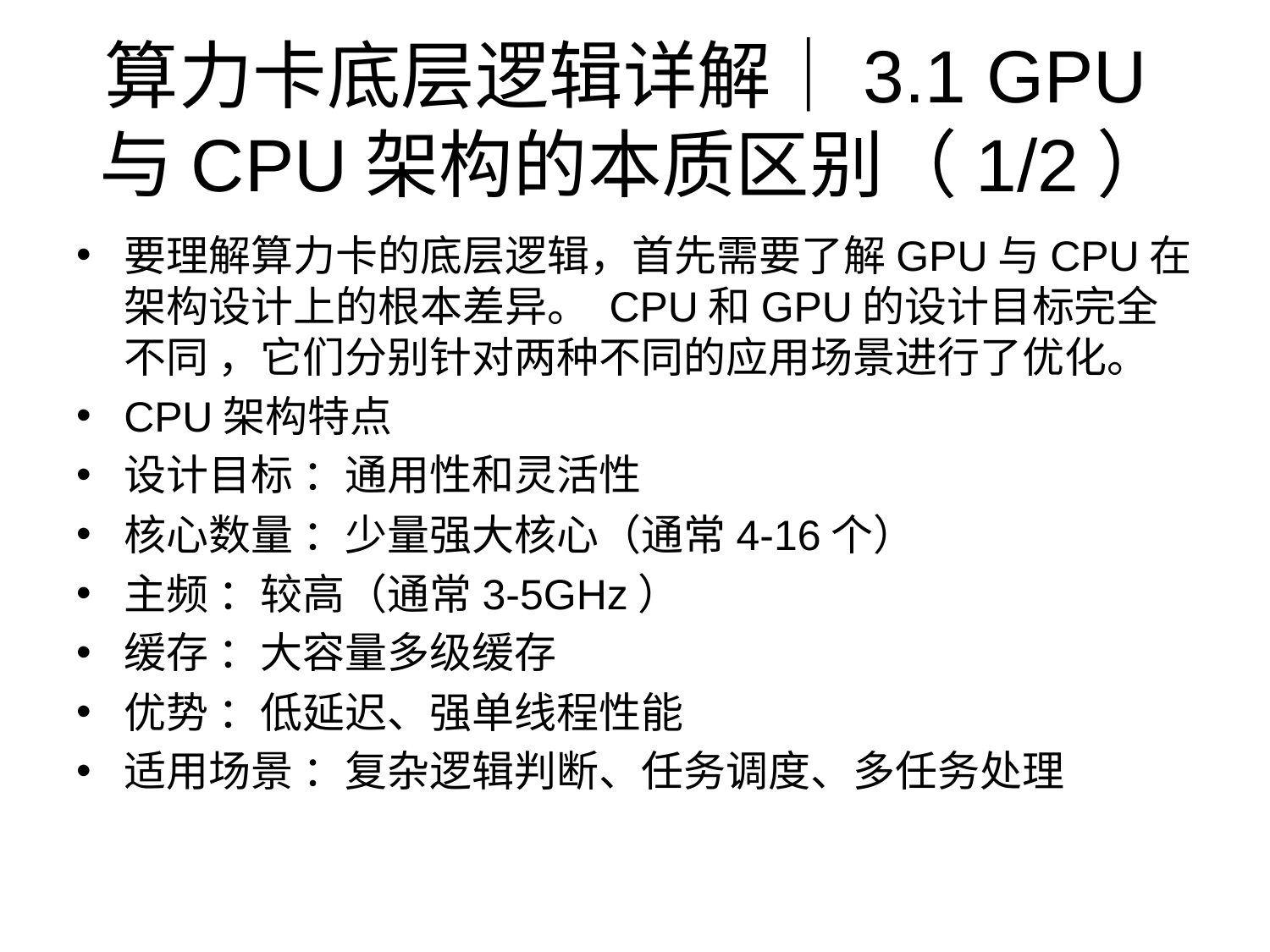

# 算力卡底层逻辑详解｜3.1 GPU与CPU架构的本质区别（1/2）
要理解算力卡的底层逻辑，首先需要了解GPU与CPU在架构设计上的根本差异。 CPU和GPU的设计目标完全不同 ，它们分别针对两种不同的应用场景进行了优化。
CPU架构特点
设计目标 ：通用性和灵活性
核心数量 ：少量强大核心（通常4-16个）
主频 ：较高（通常3-5GHz）
缓存 ：大容量多级缓存
优势 ：低延迟、强单线程性能
适用场景 ：复杂逻辑判断、任务调度、多任务处理